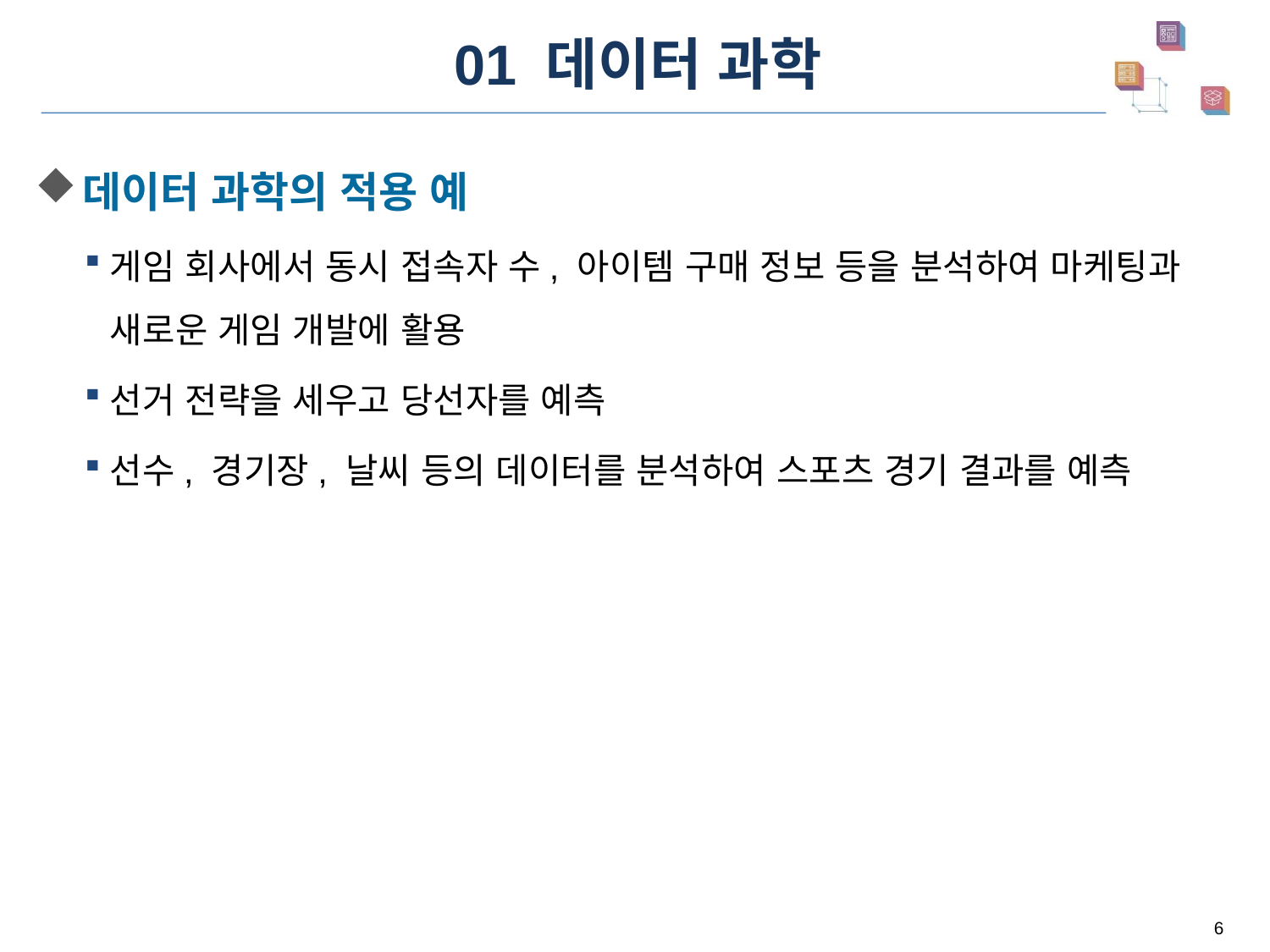

# 01 데이터 과학
데이터 과학의 적용 예
게임 회사에서 동시 접속자 수, 아이템 구매 정보 등을 분석하여 마케팅과
새로운 게임 개발에 활용
선거 전략을 세우고 당선자를 예측
선수, 경기장, 날씨 등의 데이터를 분석하여 스포츠 경기 결과를 예측